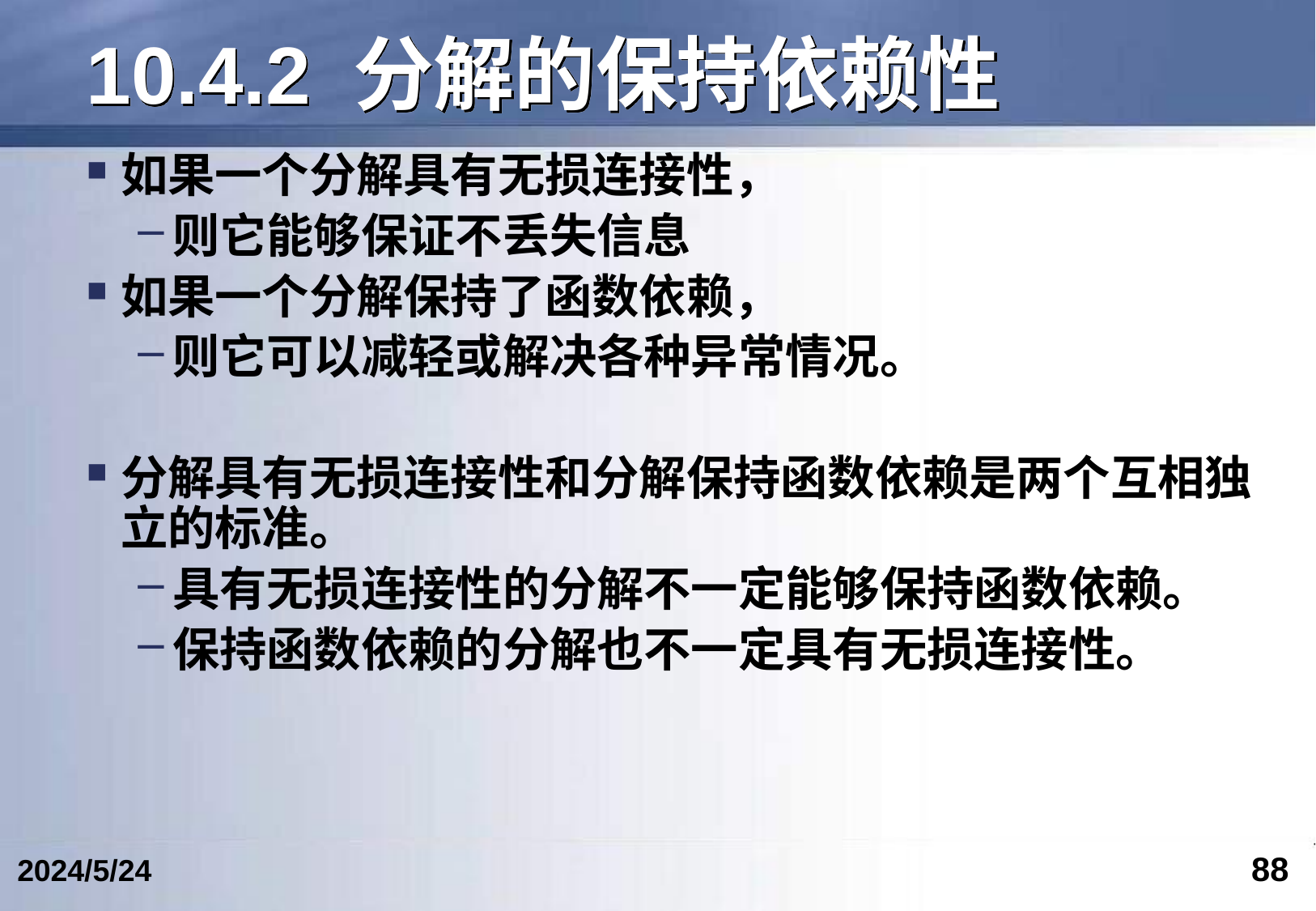

# 10.4.2 分解的保持依赖性
如果一个分解具有无损连接性，
则它能够保证不丢失信息
如果一个分解保持了函数依赖，
则它可以减轻或解决各种异常情况。

分解具有无损连接性和分解保持函数依赖是两个互相独立的标准。
具有无损连接性的分解不一定能够保持函数依赖。
保持函数依赖的分解也不一定具有无损连接性。

88
2024/5/24